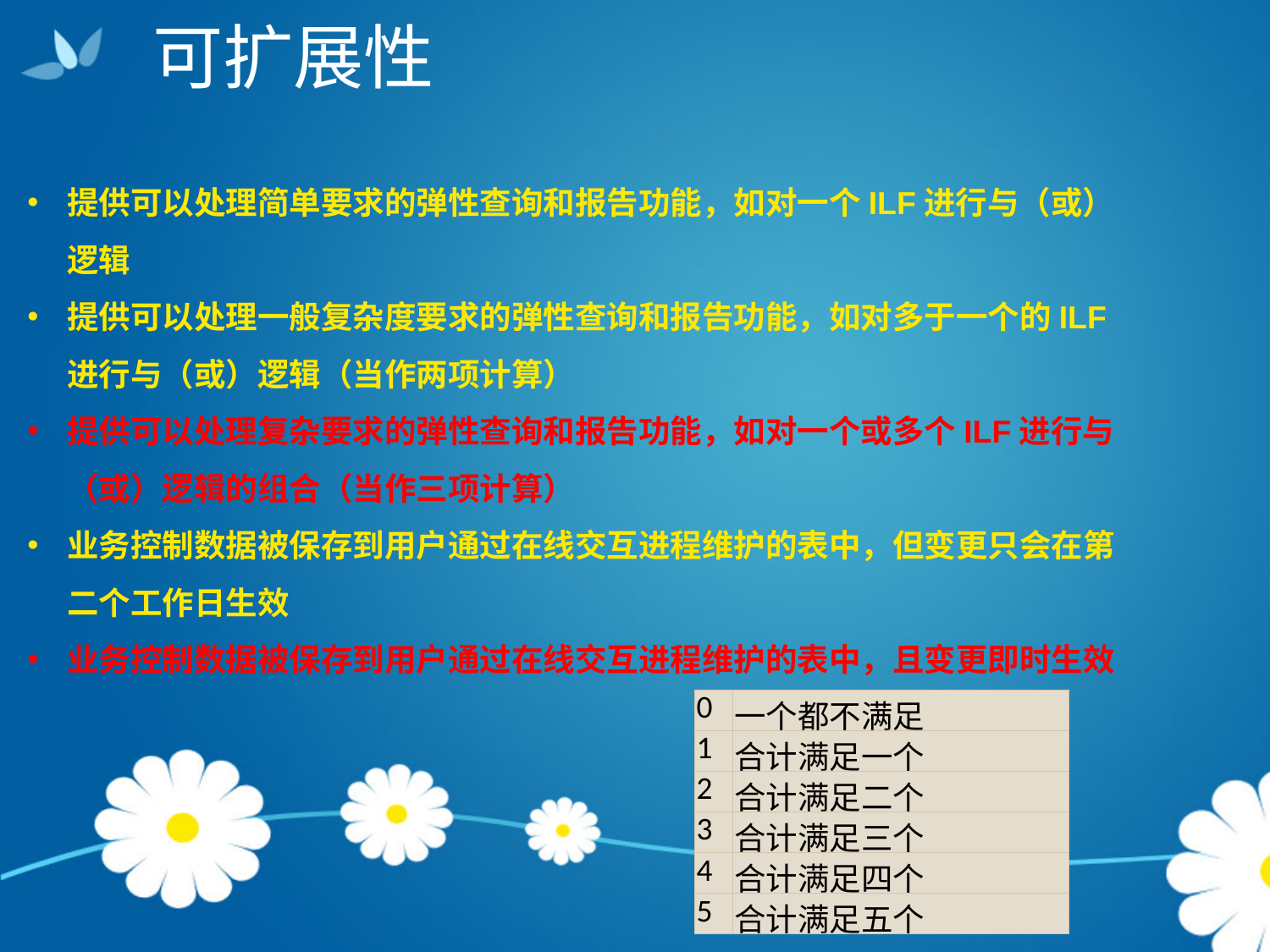

可扩展性

提供可以处理简单要求的弹性查询和报告功能，如对一个ILF进行与（或）逻辑
提供可以处理一般复杂度要求的弹性查询和报告功能，如对多于一个的ILF进行与（或）逻辑（当作两项计算）
提供可以处理复杂要求的弹性查询和报告功能，如对一个或多个ILF进行与（或）逻辑的组合（当作三项计算）
业务控制数据被保存到用户通过在线交互进程维护的表中，但变更只会在第二个工作日生效
业务控制数据被保存到用户通过在线交互进程维护的表中，且变更即时生效
| 0 | 一个都不满足 |
| --- | --- |
| 1 | 合计满足一个 |
| 2 | 合计满足二个 |
| 3 | 合计满足三个 |
| 4 | 合计满足四个 |
| 5 | 合计满足五个 |